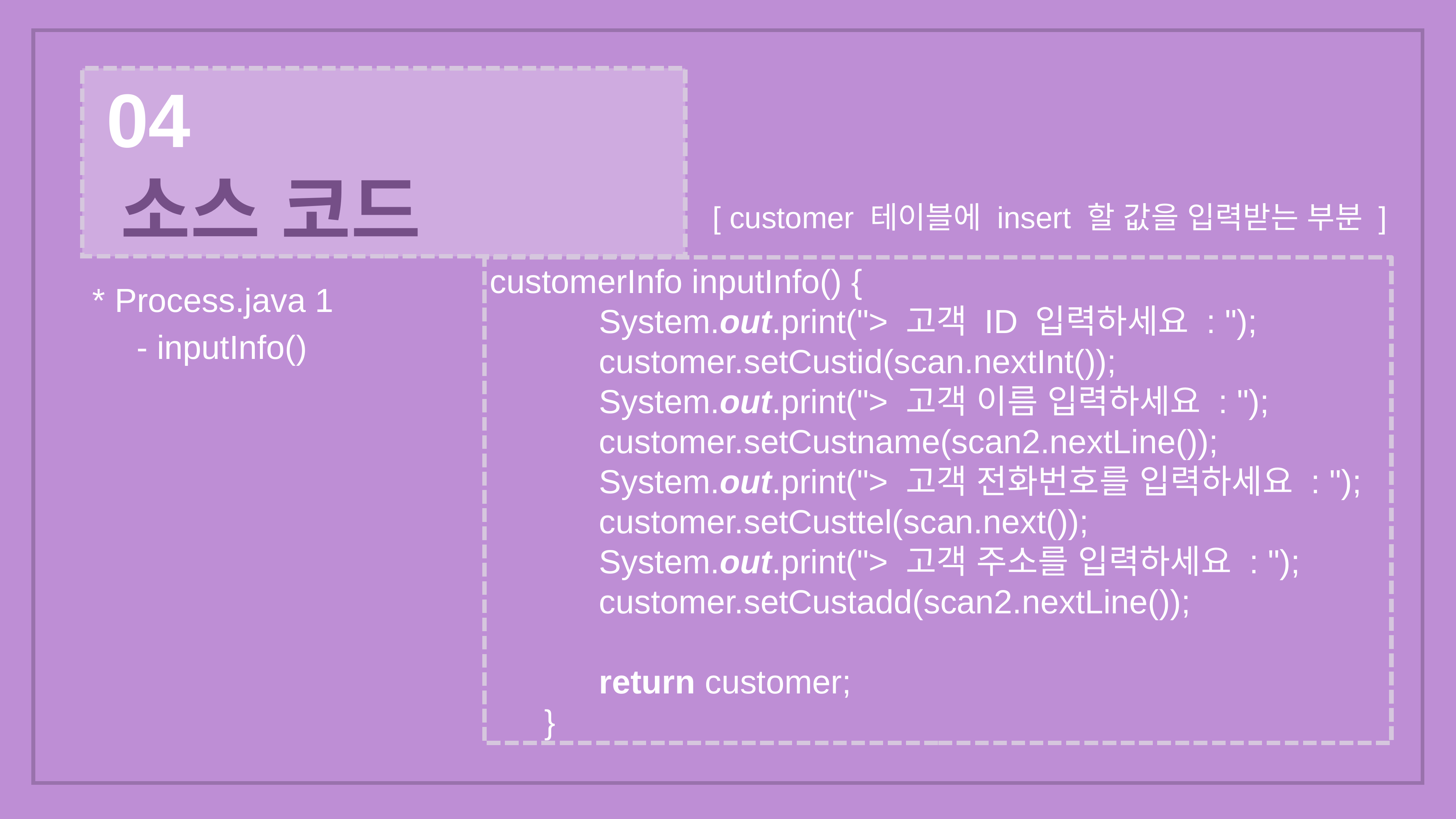

04
 소스 코드
[ customer 테이블에 insert 할 값을 입력받는 부분 ]
customerInfo inputInfo() {
		System.out.print("> 고객 ID 입력하세요 : ");
		customer.setCustid(scan.nextInt());
		System.out.print("> 고객 이름 입력하세요 : ");
		customer.setCustname(scan2.nextLine());
		System.out.print("> 고객 전화번호를 입력하세요 : ");
		customer.setCusttel(scan.next());
		System.out.print("> 고객 주소를 입력하세요 : ");
		customer.setCustadd(scan2.nextLine());

		return customer;
	}
* Process.java 1
- inputInfo()